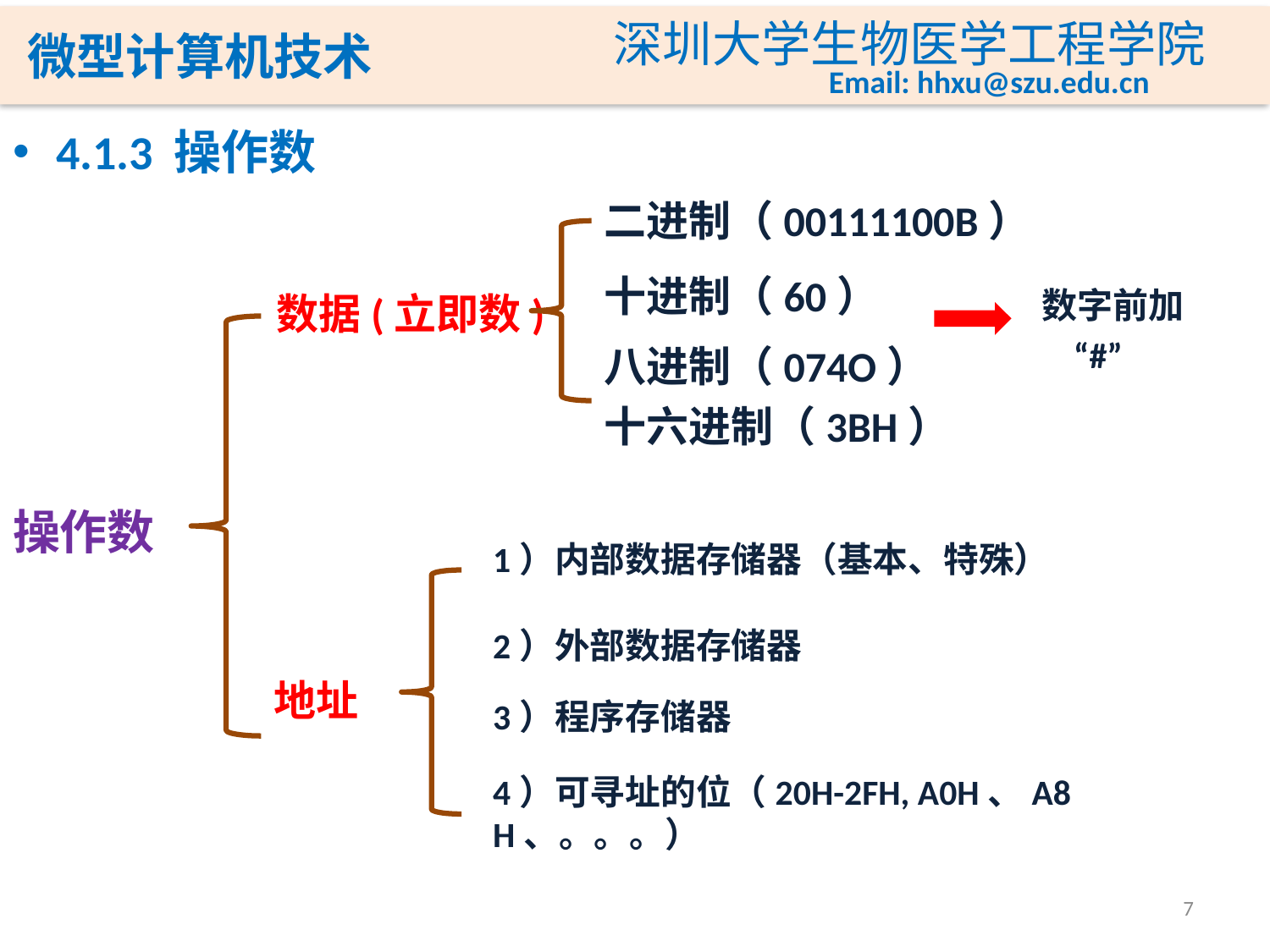

4.1.3 操作数
二进制（00111100B）

十进制（60）

数字前加
    “#”
数据(立即数)

八进制（074O）

十六进制（3BH）

操作数
1）内部数据存储器（基本、特殊）

2）外部数据存储器
地址
3）程序存储器
4）可寻址的位（20H-2FH, A0H、A8H、。。。）
7